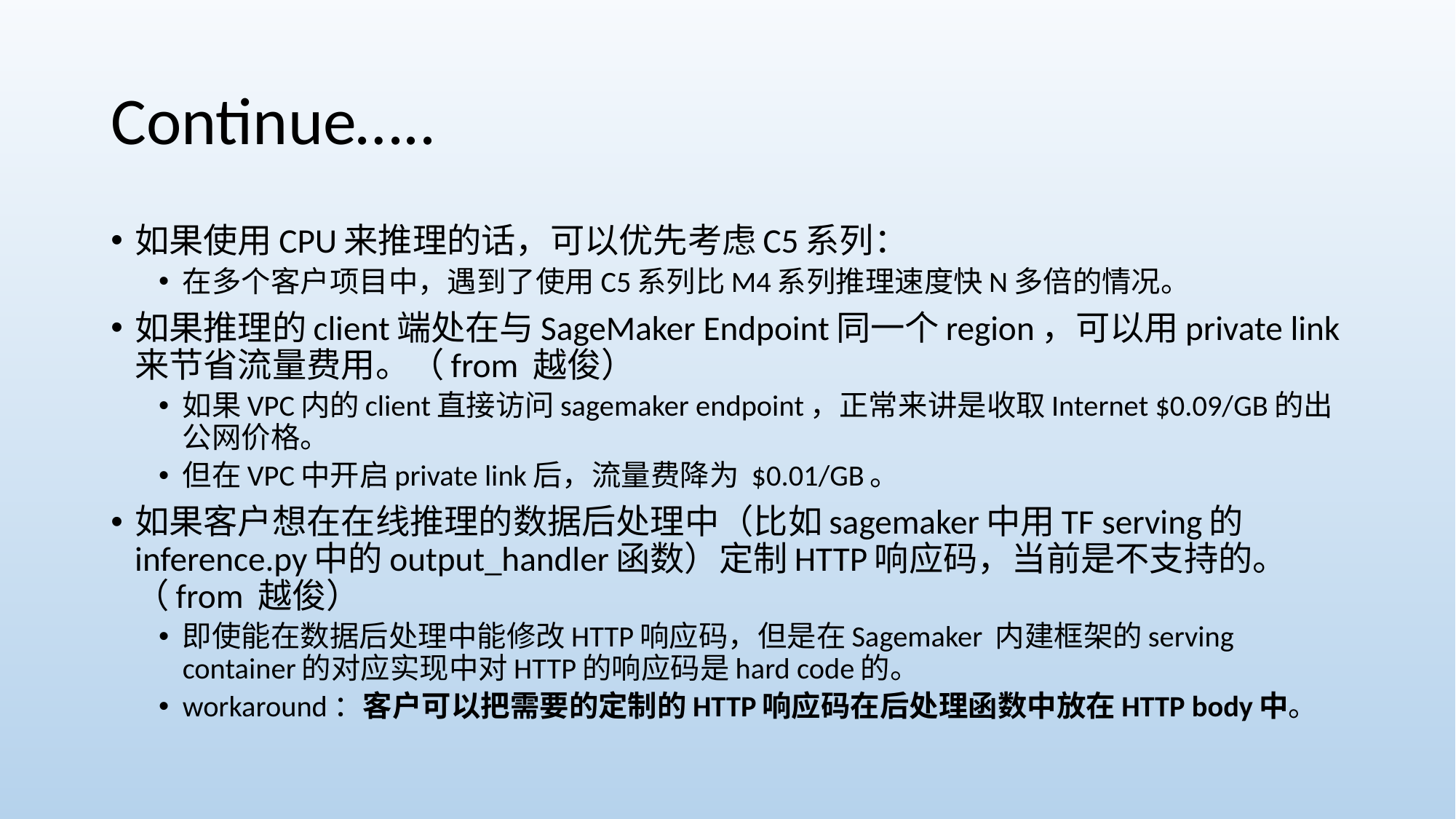

# Continue…..
如果使用CPU来推理的话，可以优先考虑C5系列：
在多个客户项目中，遇到了使用C5系列比M4系列推理速度快N多倍的情况。
如果推理的client端处在与SageMaker Endpoint同一个region，可以用private link来节省流量费用。（from 越俊）
如果VPC内的client直接访问sagemaker endpoint，正常来讲是收取Internet $0.09/GB的出公网价格。
但在VPC中开启private link后，流量费降为 $0.01/GB。
如果客户想在在线推理的数据后处理中（比如sagemaker中用TF serving的inference.py中的output_handler函数）定制HTTP响应码，当前是不支持的。（from 越俊）
即使能在数据后处理中能修改HTTP响应码，但是在Sagemaker 内建框架的serving container的对应实现中对HTTP的响应码是hard code的。
workaround：客户可以把需要的定制的HTTP响应码在后处理函数中放在HTTP body中。